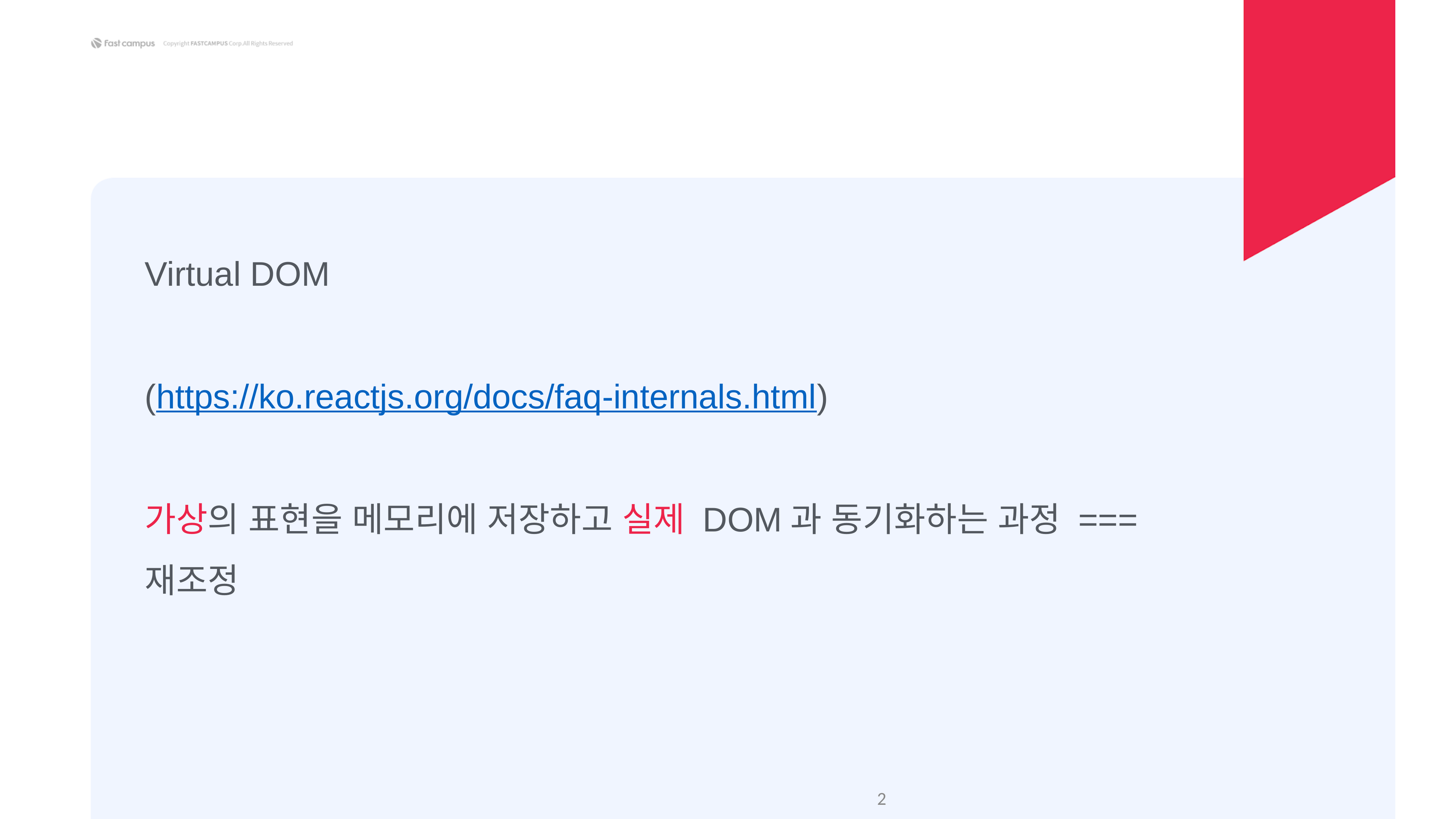

Virtual DOM

(https://ko.reactjs.org/docs/faq-internals.html)

가상의 표현을 메모리에 저장하고 실제 DOM과 동기화하는 과정 === 재조정
2